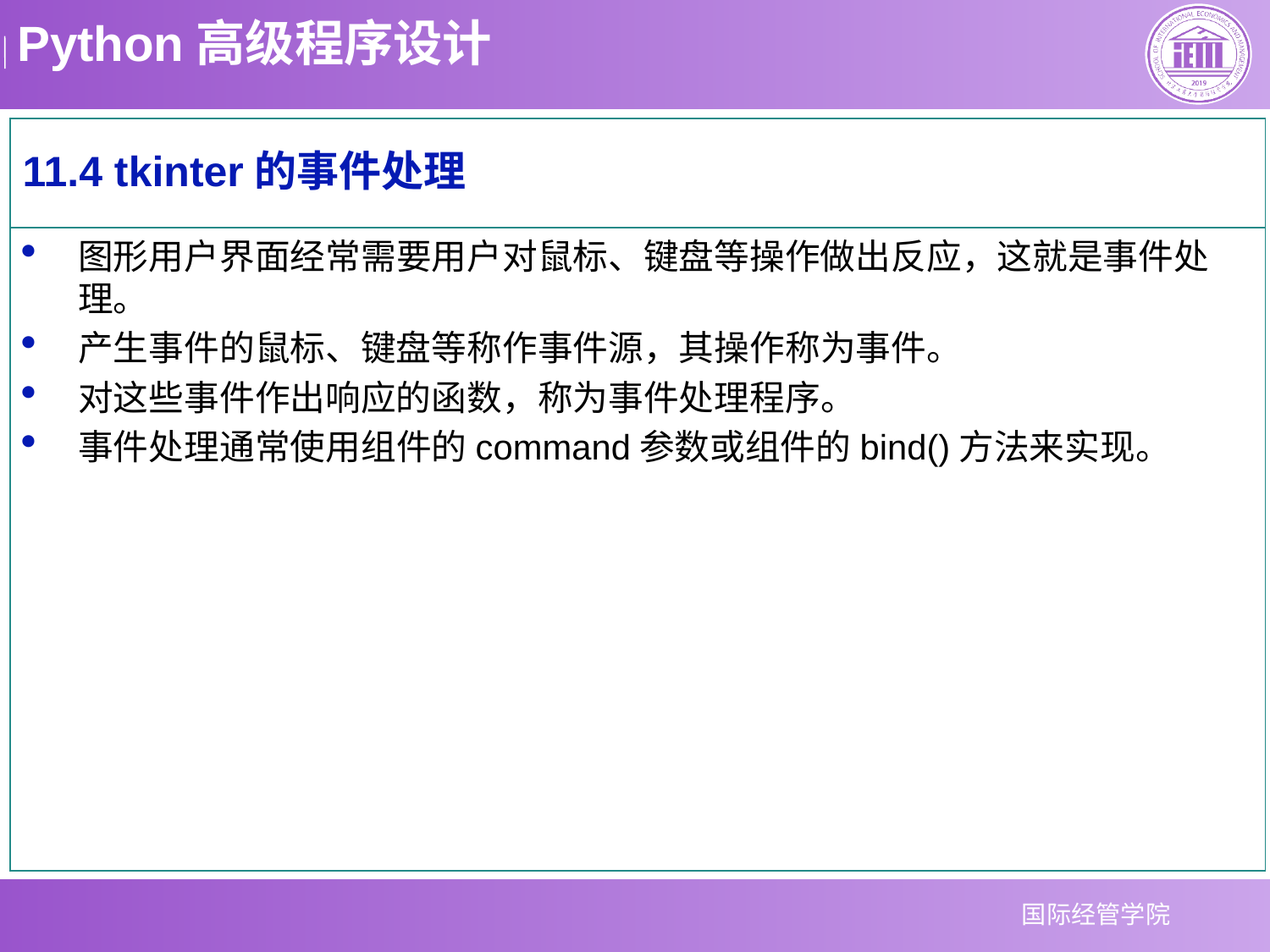

11.4 tkinter的事件处理
图形用户界面经常需要用户对鼠标、键盘等操作做出反应，这就是事件处理。
产生事件的鼠标、键盘等称作事件源，其操作称为事件。
对这些事件作出响应的函数，称为事件处理程序。
事件处理通常使用组件的command参数或组件的bind()方法来实现。